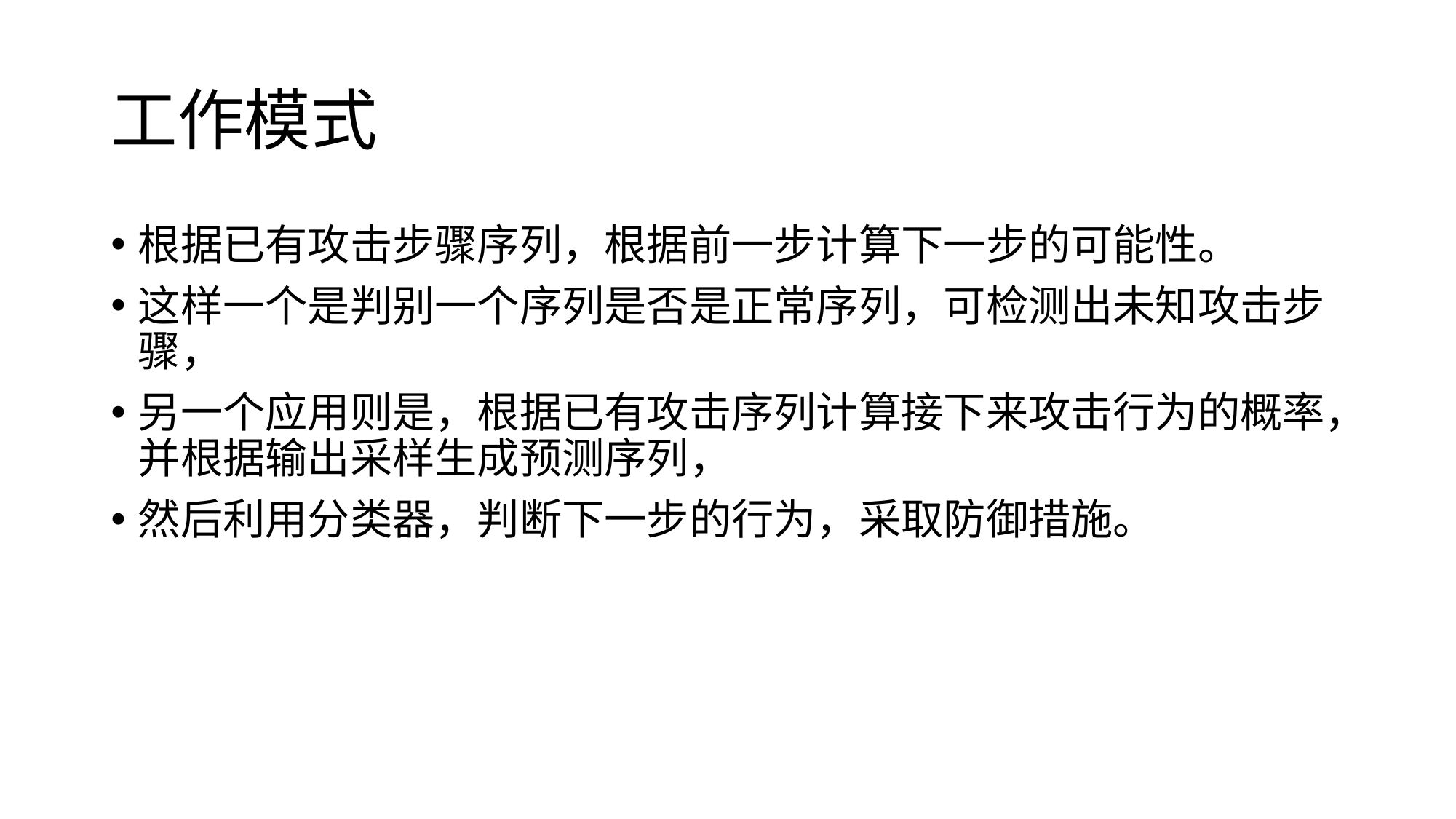

# 工作模式
根据已有攻击步骤序列，根据前一步计算下一步的可能性。
这样一个是判别一个序列是否是正常序列，可检测出未知攻击步骤，
另一个应用则是，根据已有攻击序列计算接下来攻击行为的概率，并根据输出采样生成预测序列，
然后利用分类器，判断下一步的行为，采取防御措施。